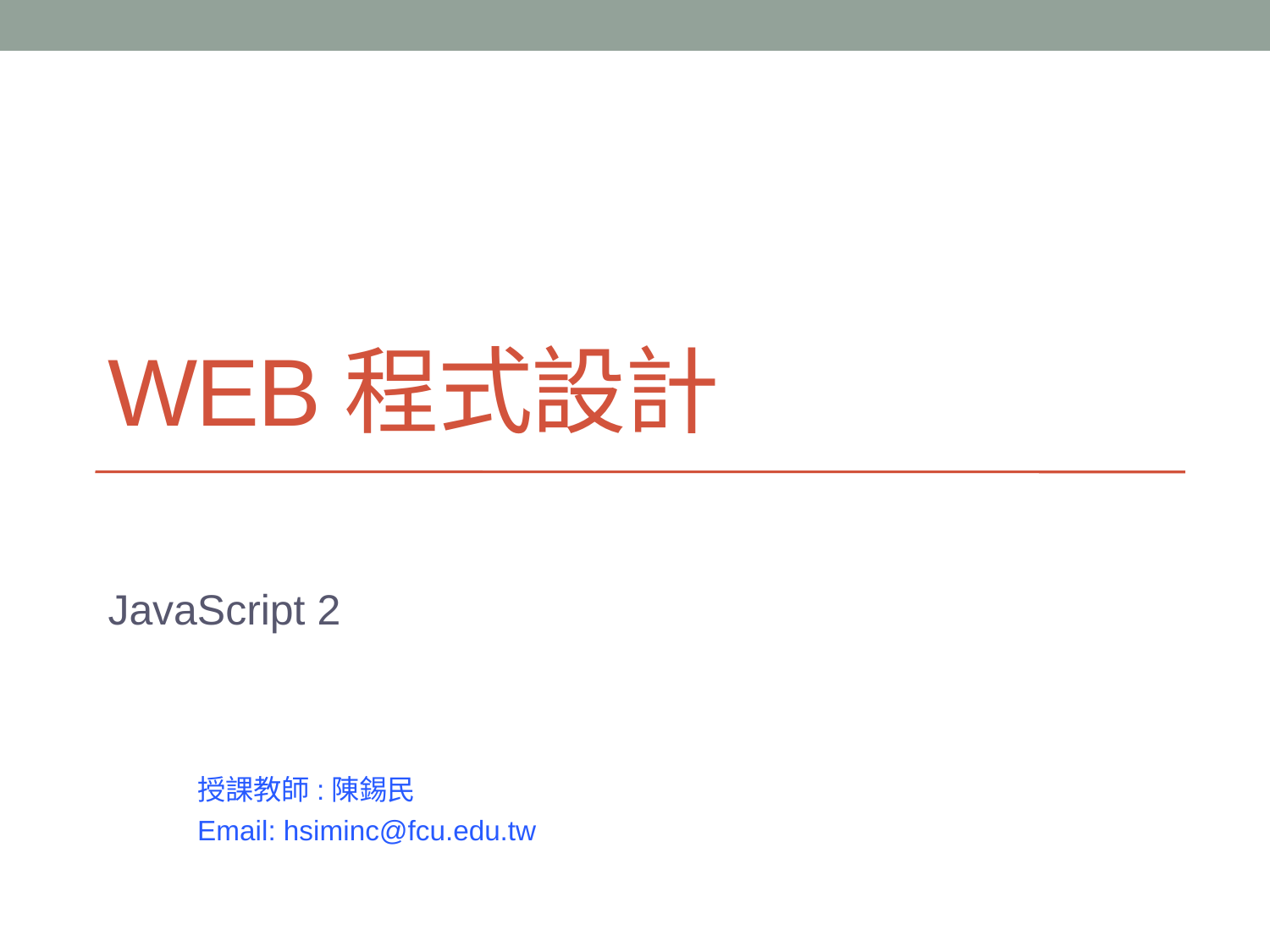

# Web程式設計
JavaScript 2
授課教師:陳錫民
Email: hsiminc@fcu.edu.tw